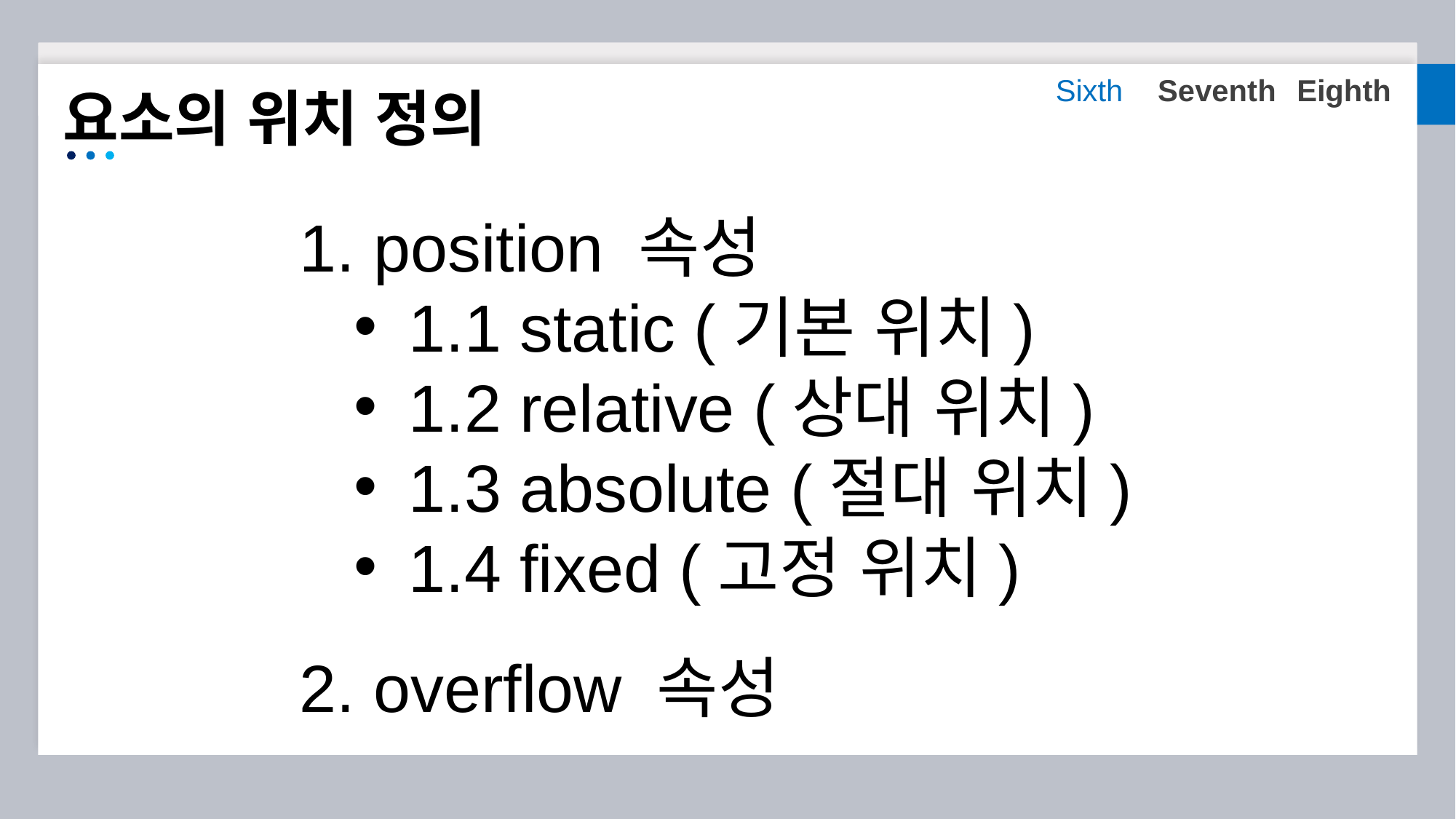

Sixth
Seventh
Eighth
요소의 위치 정의

1. position 속성
1.1 static (기본 위치)
1.2 relative (상대 위치)
1.3 absolute (절대 위치)
1.4 fixed (고정 위치)
2. overflow 속성